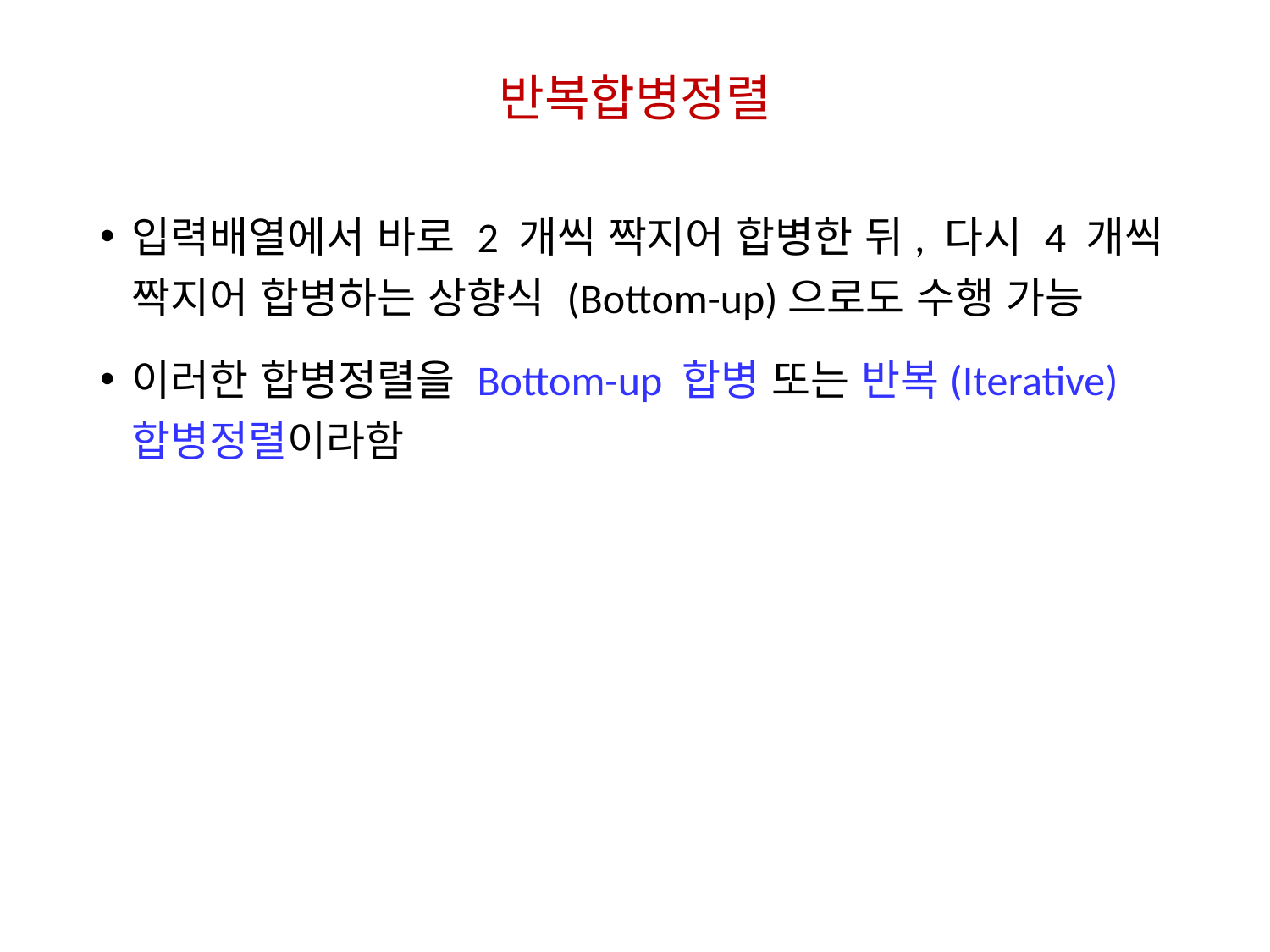

# 반복합병정렬
입력배열에서 바로 2 개씩 짝지어 합병한 뒤, 다시 4 개씩 짝지어 합병하는 상향식 (Bottom-up)으로도 수행 가능
이러한 합병정렬을 Bottom-up 합병 또는 반복(Iterative)합병정렬이라함